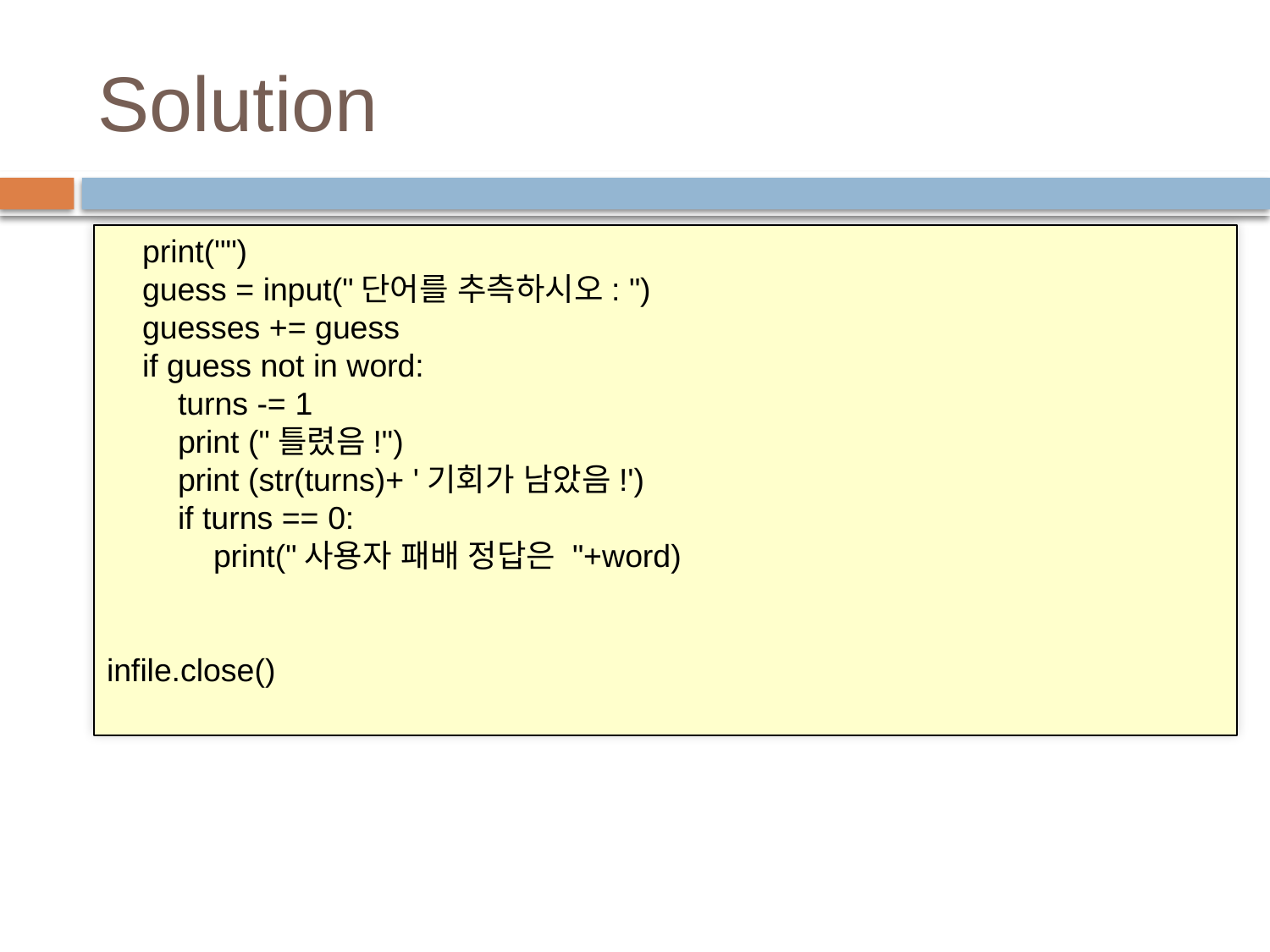

# Solution
    print("")
    guess = input("단어를 추측하시오: ")
    guesses += guess
    if guess not in word:
        turns -= 1
        print ("틀렸음!")
        print (str(turns)+ '기회가 남았음!')
        if turns == 0:
            print("사용자 패배 정답은 "+word)

infile.close()